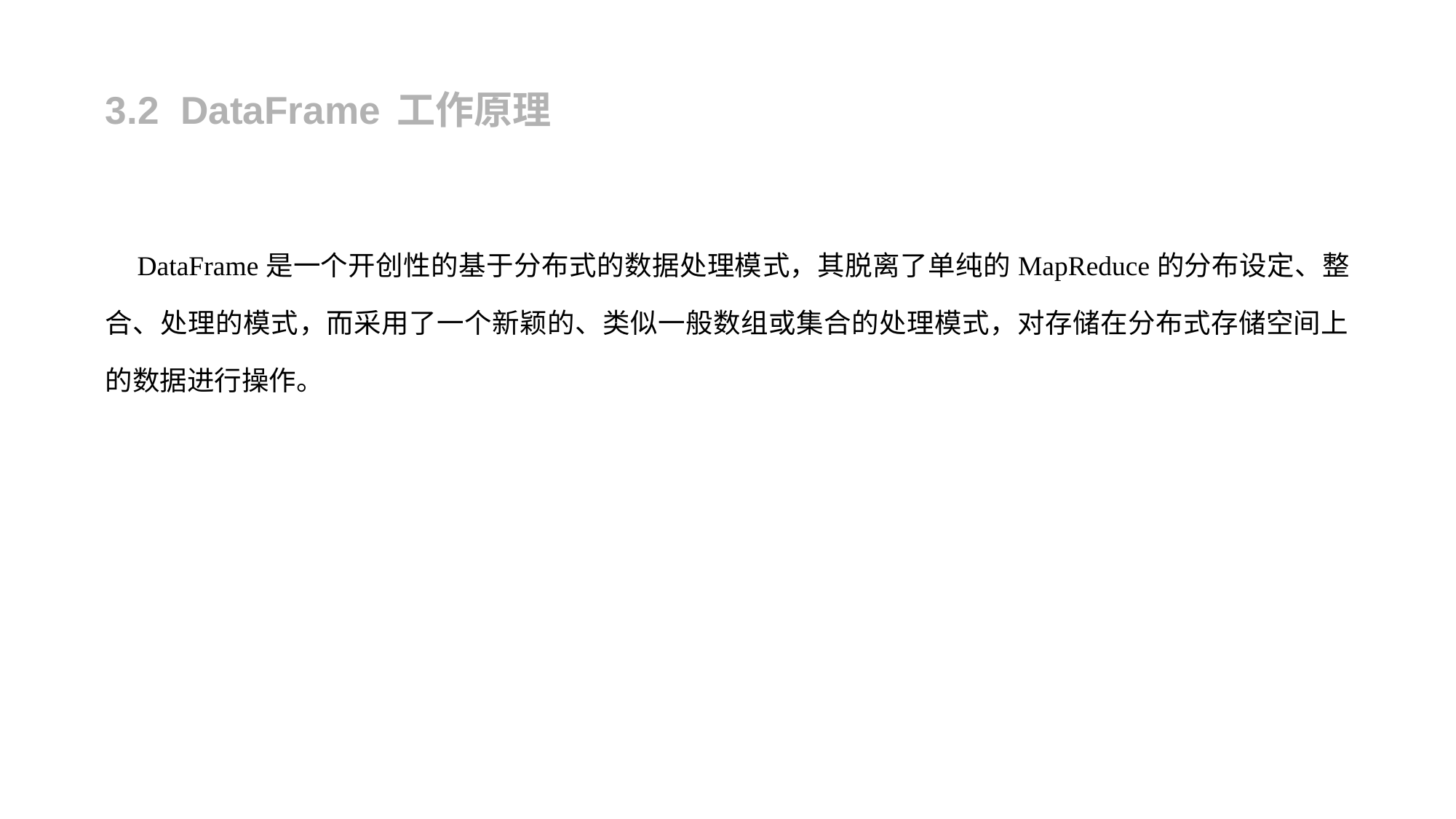

# 3.2  DataFrame工作原理
DataFrame是一个开创性的基于分布式的数据处理模式，其脱离了单纯的MapReduce的分布设定、整合、处理的模式，而采用了一个新颖的、类似一般数组或集合的处理模式，对存储在分布式存储空间上的数据进行操作。